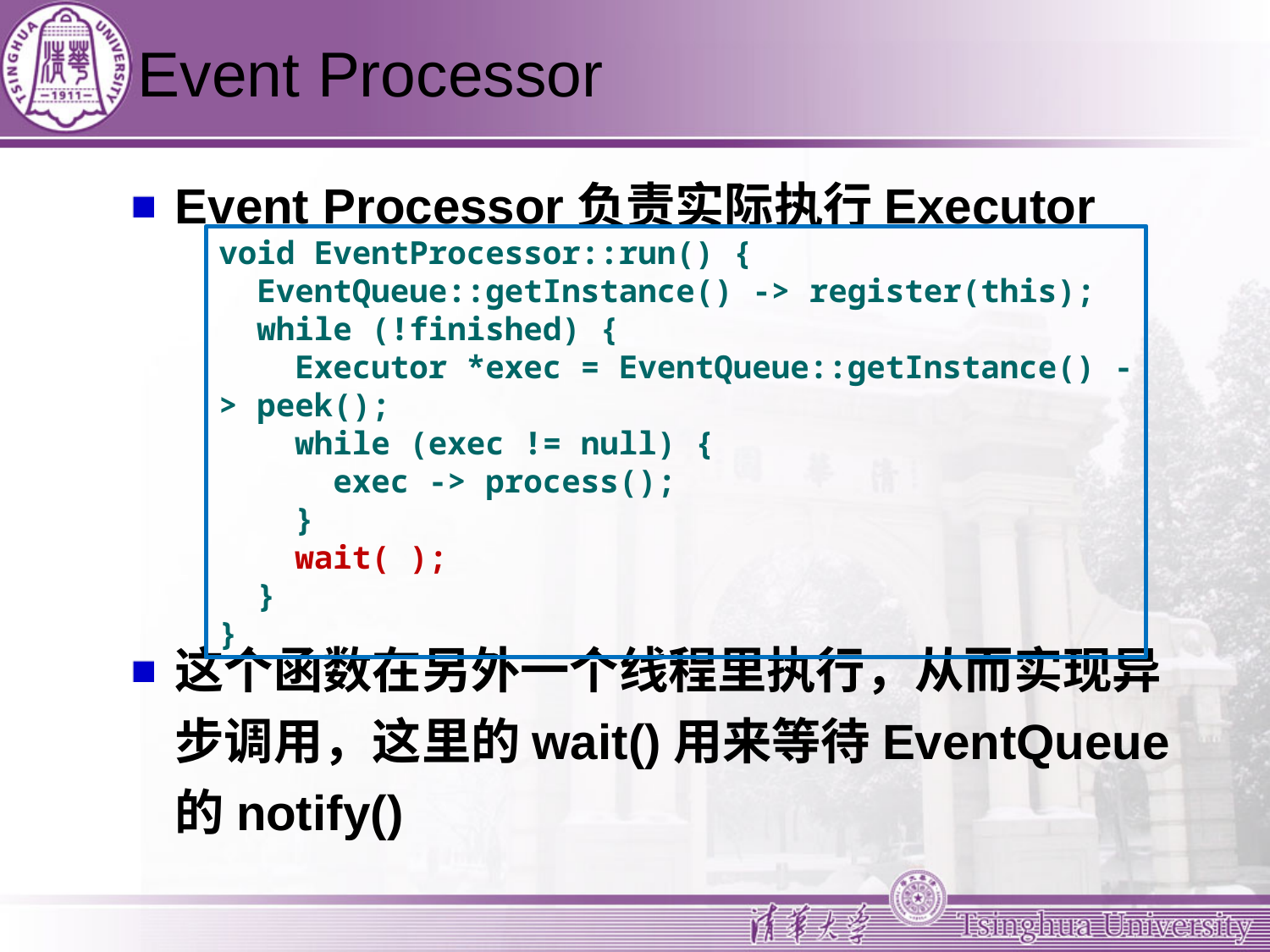

# Event Processor
Event Processor负责实际执行Executor

这个函数在另外一个线程里执行，从而实现异步调用，这里的wait()用来等待EventQueue的notify()
void EventProcessor::run() {
  EventQueue::getInstance() -> register(this);
  while (!finished) {
    Executor *exec = EventQueue::getInstance() -> peek();
    while (exec != null) {
      exec -> process();
    }
    wait( );
  }
}